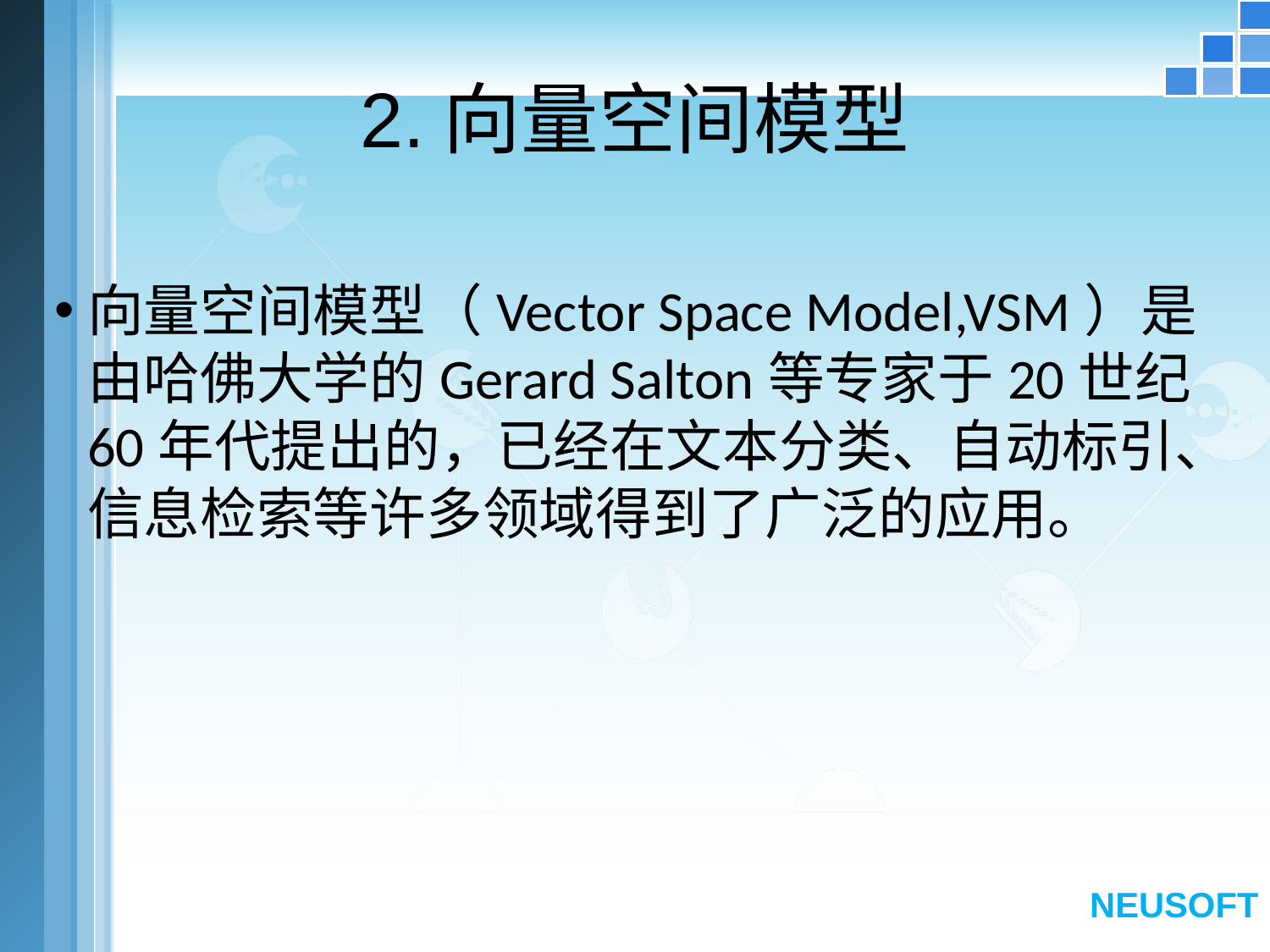

# 2.向量空间模型
向量空间模型（Vector Space Model,VSM）是由哈佛大学的Gerard Salton等专家于20世纪60年代提出的，已经在文本分类、自动标引、信息检索等许多领域得到了广泛的应用。